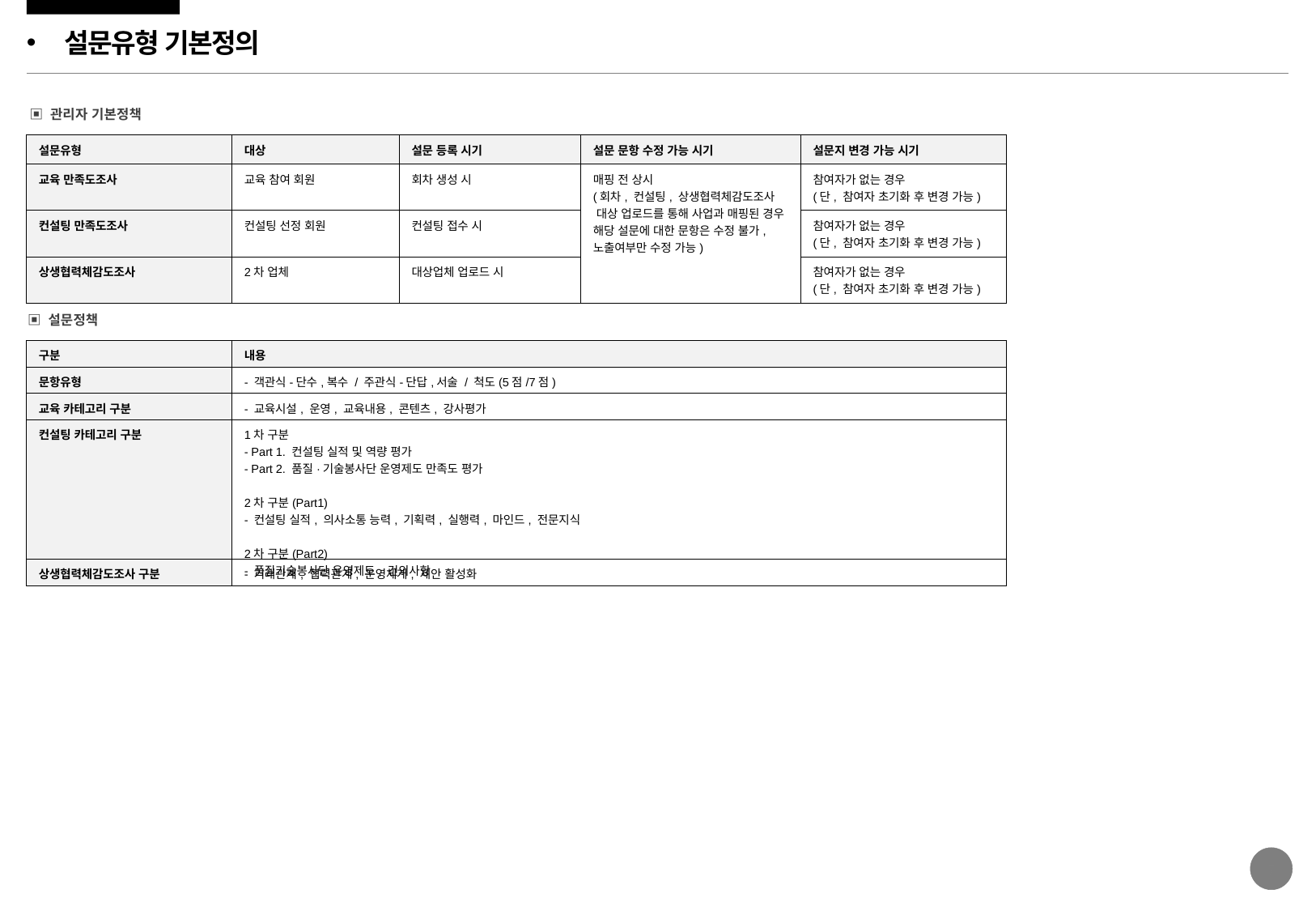

설문유형 기본정의
▣ 관리자 기본정책
| 설문유형 | 대상 | 설문 등록 시기 | 설문 문항 수정 가능 시기 | 설문지 변경 가능 시기 |
| --- | --- | --- | --- | --- |
| 교육 만족도조사 | 교육 참여 회원 | 회차 생성 시 | 매핑 전 상시 (회차, 컨설팅, 상생협력체감도조사 대상 업로드를 통해 사업과 매핑된 경우 해당 설문에 대한 문항은 수정 불가, 노출여부만 수정 가능) | 참여자가 없는 경우 (단, 참여자 초기화 후 변경 가능) |
| 컨설팅 만족도조사 | 컨설팅 선정 회원 | 컨설팅 접수 시 |  | 참여자가 없는 경우 (단, 참여자 초기화 후 변경 가능) |
| 상생협력체감도조사 | 2차 업체 | 대상업체 업로드 시 |  | 참여자가 없는 경우 (단, 참여자 초기화 후 변경 가능) |
▣ 설문정책
| 구분 | 내용 |
| --- | --- |
| 문항유형 | - 객관식-단수,복수 / 주관식-단답,서술 / 척도(5점/7점) |
| 교육 카테고리 구분 | - 교육시설, 운영, 교육내용, 콘텐츠, 강사평가 |
| 컨설팅 카테고리 구분 | 1차 구분 - Part 1. 컨설팅 실적 및 역량 평가 - Part 2. 품질·기술봉사단 운영제도 만족도 평가 2차 구분(Part1) - 컨설팅 실적, 의사소통 능력, 기획력, 실행력, 마인드, 전문지식 2차 구분(Part2) - 품질기술봉사단 운영제도, 건의사항 |
| 상생협력체감도조사 구분 | - 거래관계, 협력관계, 운영체계, 제안 활성화 |
7